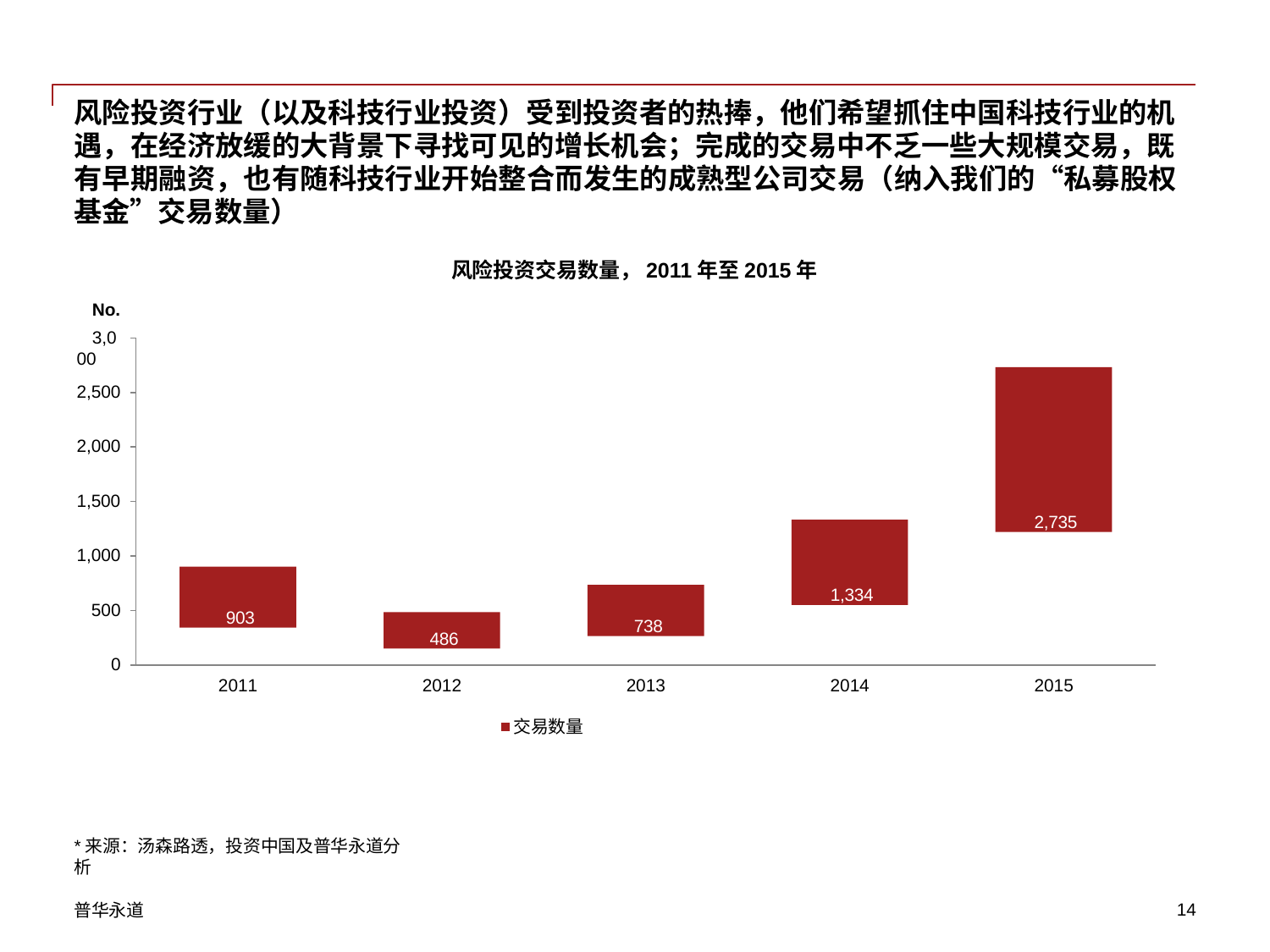

风险投资行业（以及科技行业投资）受到投资者的热捧，他们希望抓住中国科技行业的机  遇，在经济放缓的大背景下寻找可见的增长机会；完成的交易中不乏一些大规模交易，既  有早期融资，也有随科技行业开始整合而发生的成熟型公司交易（纳入我们的“私募股权  基金”交易数量）

风险投资交易数量，2011年至2015年
No.
3,000

2,735
2,500

2,000

1,500

1,334
1,000

903

738
500

486
0

2011
2012
2013
2014
2015
交易数量

*来源：汤森路透，投资中国及普华永道分析
普华永道
14